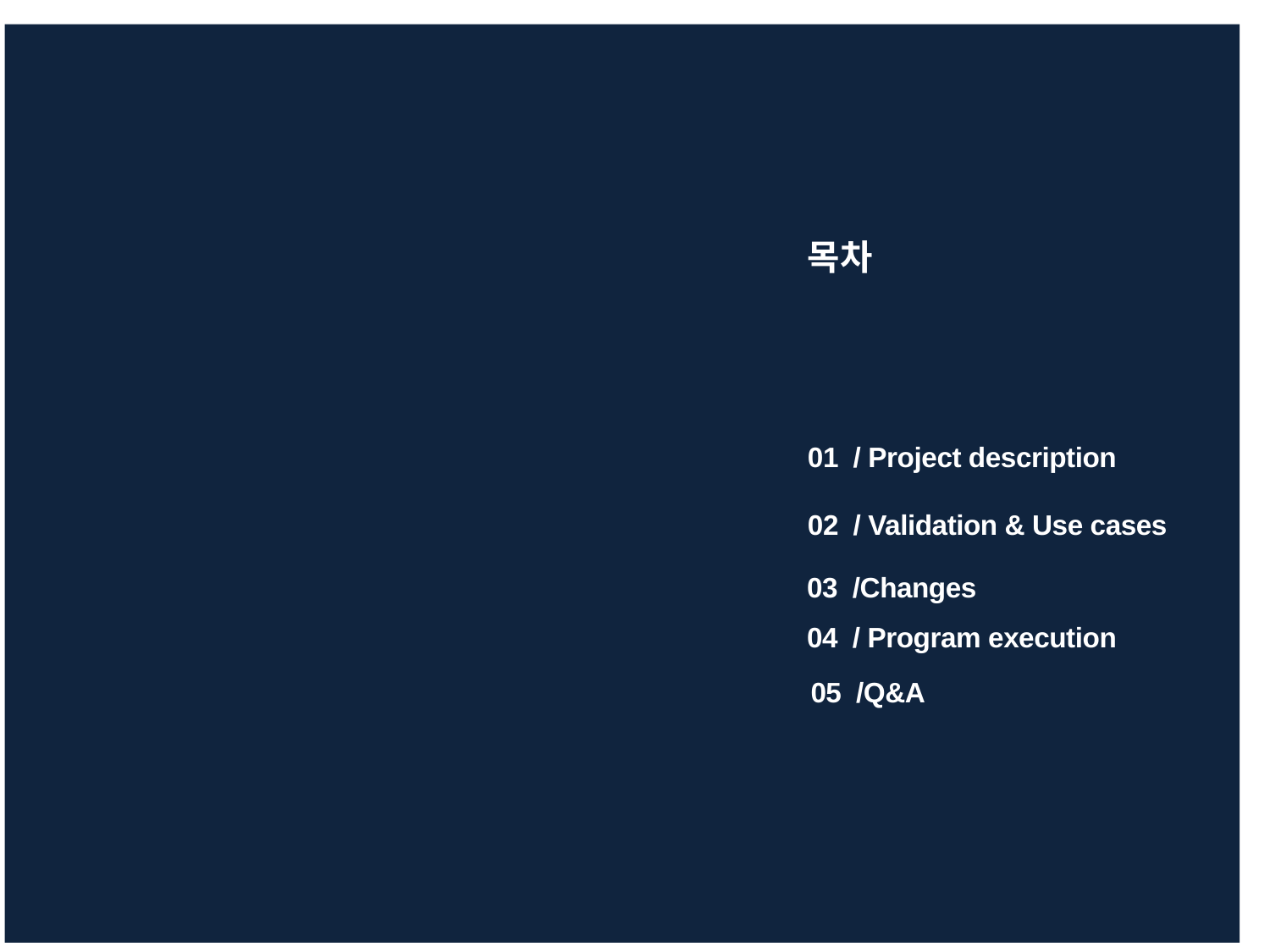

# 목차
01  / Project description
02  / Validation & Use cases
03  /Changes
04  / Program execution
05  /Q&A